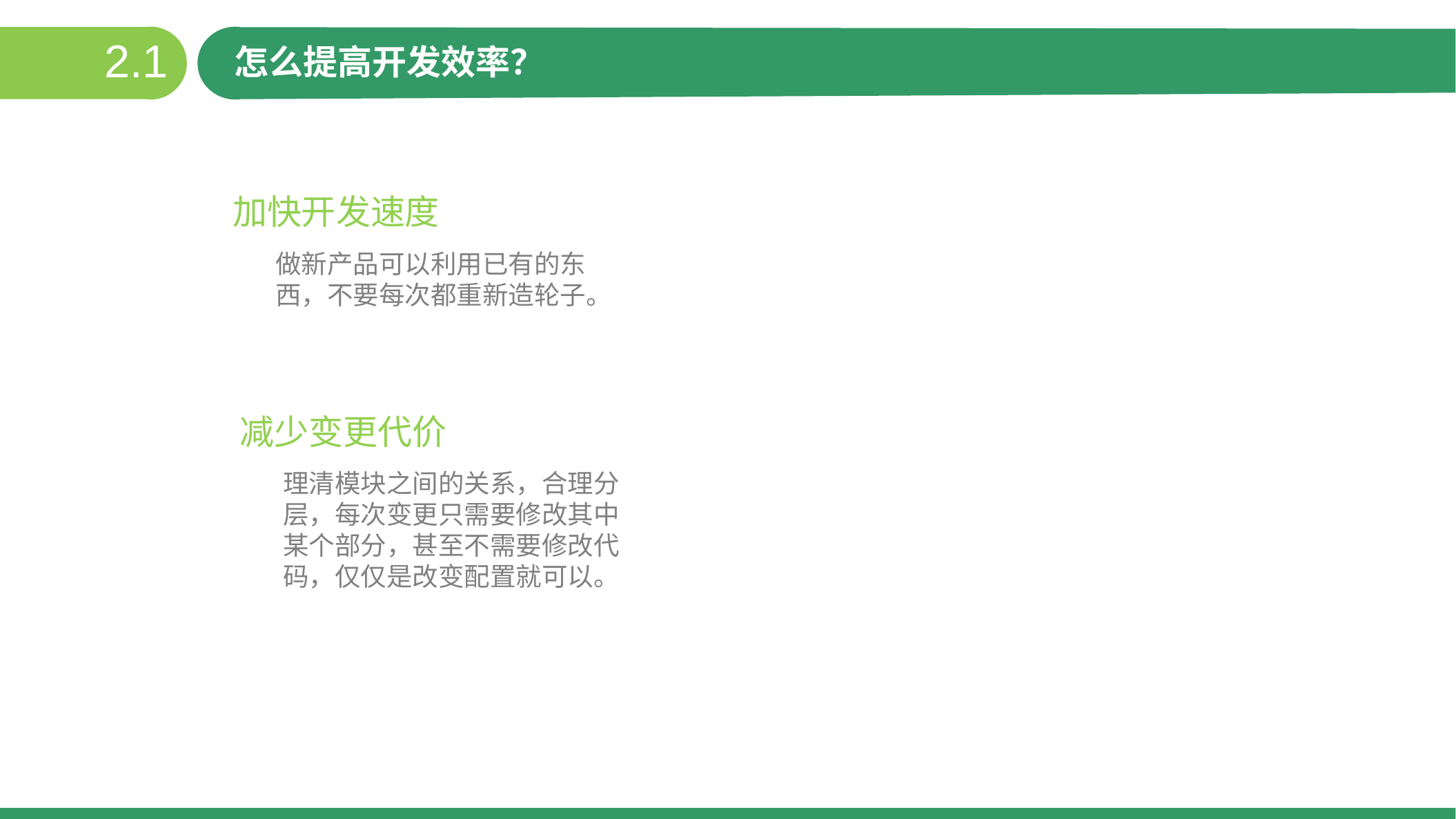

2.1

怎么提高开发效率？

加快开发速度
做新产品可以利用已有的东西，不要每次都重新造轮子。
减少变更代价
理清模块之间的关系，合理分层，每次变更只需要修改其中某个部分，甚至不需要修改代码，仅仅是改变配置就可以。